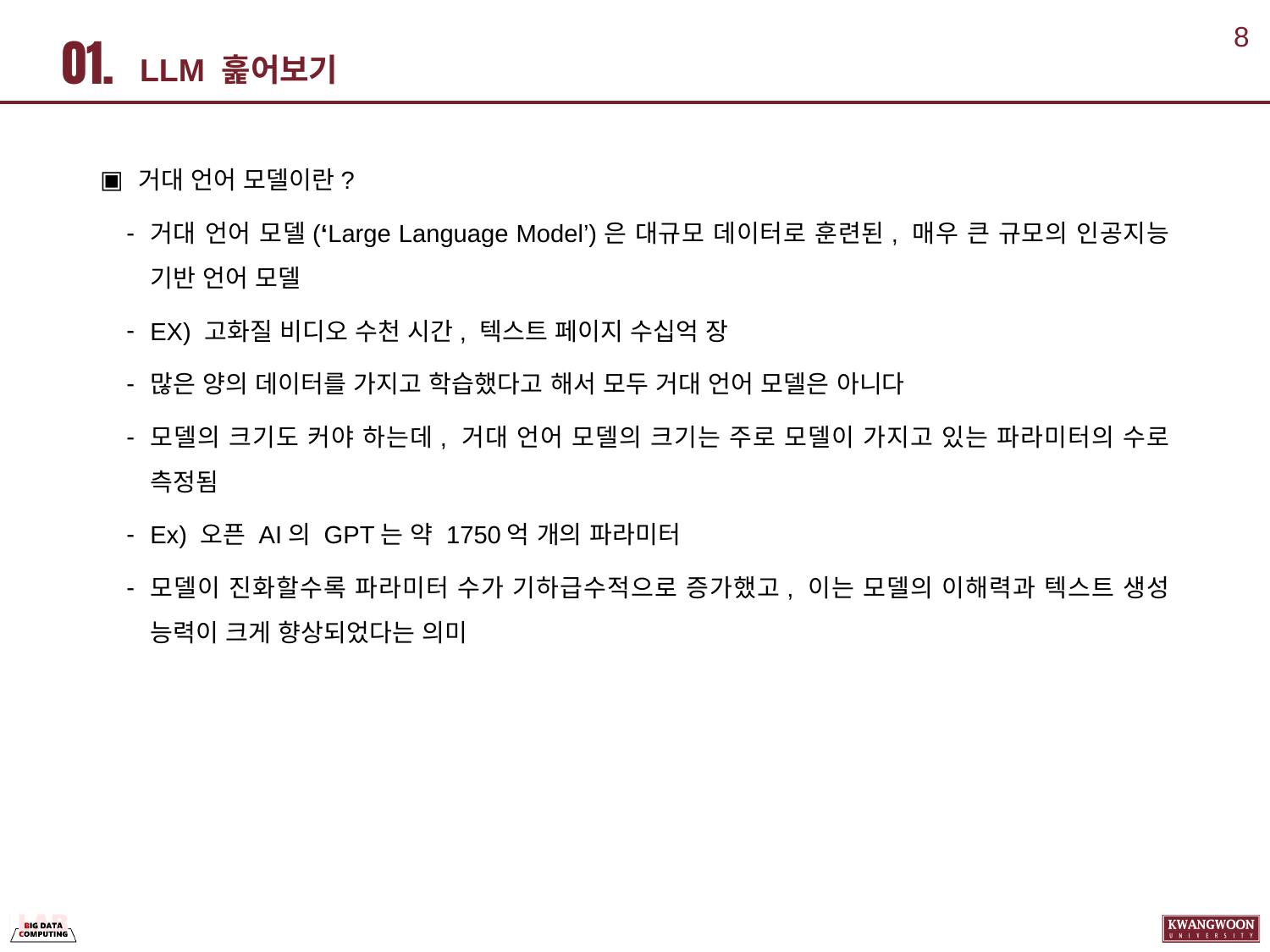

8
01.
# LLM 훑어보기
 거대 언어 모델이란?
거대 언어 모델(‘Large Language Model’)은 대규모 데이터로 훈련된, 매우 큰 규모의 인공지능 기반 언어 모델
EX) 고화질 비디오 수천 시간, 텍스트 페이지 수십억 장
많은 양의 데이터를 가지고 학습했다고 해서 모두 거대 언어 모델은 아니다
모델의 크기도 커야 하는데, 거대 언어 모델의 크기는 주로 모델이 가지고 있는 파라미터의 수로 측정됨
Ex) 오픈 AI의 GPT는 약 1750억 개의 파라미터
모델이 진화할수록 파라미터 수가 기하급수적으로 증가했고, 이는 모델의 이해력과 텍스트 생성 능력이 크게 향상되었다는 의미